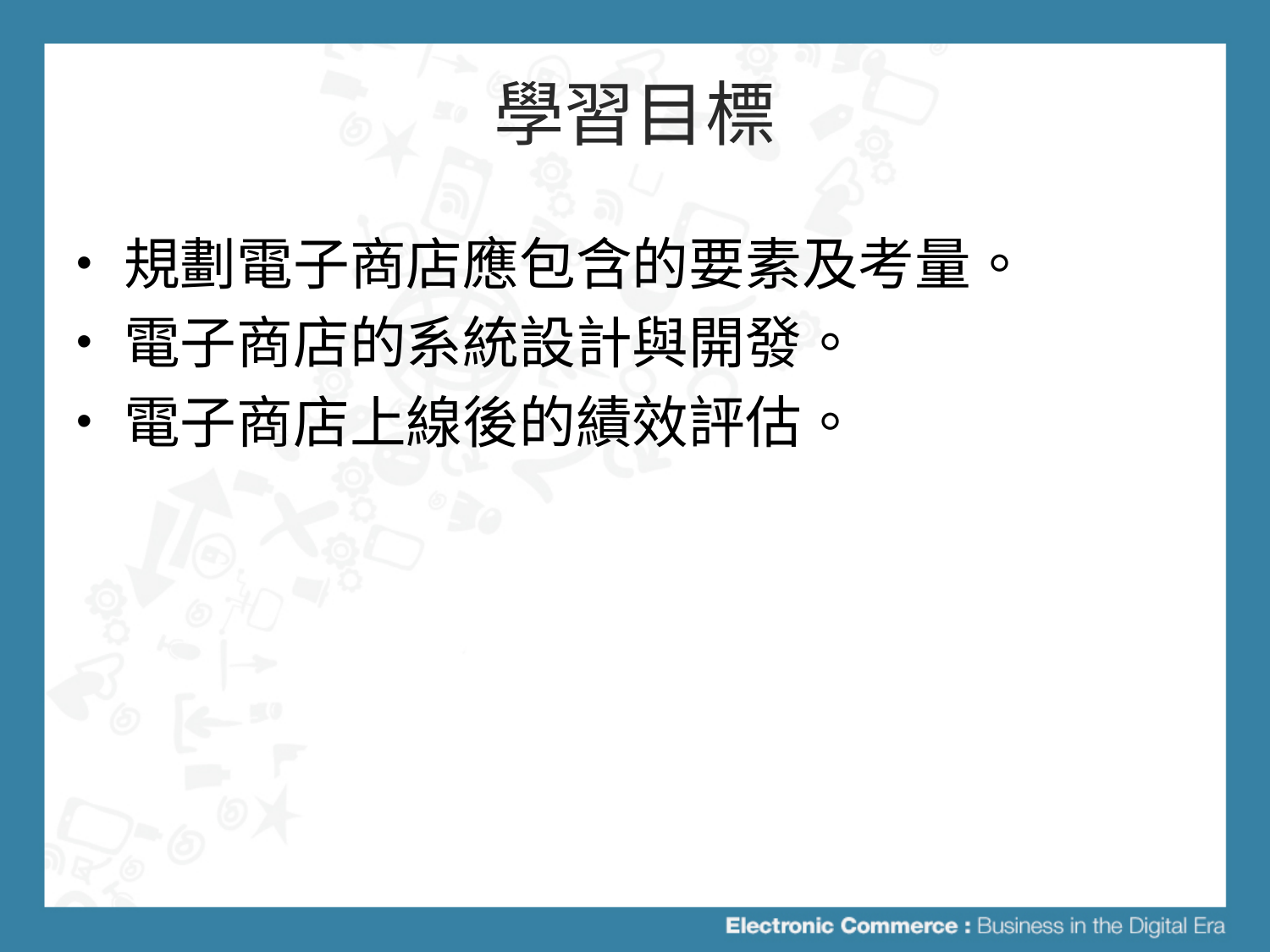

# 學習目標
規劃電子商店應包含的要素及考量。
電子商店的系統設計與開發。
電子商店上線後的績效評估。